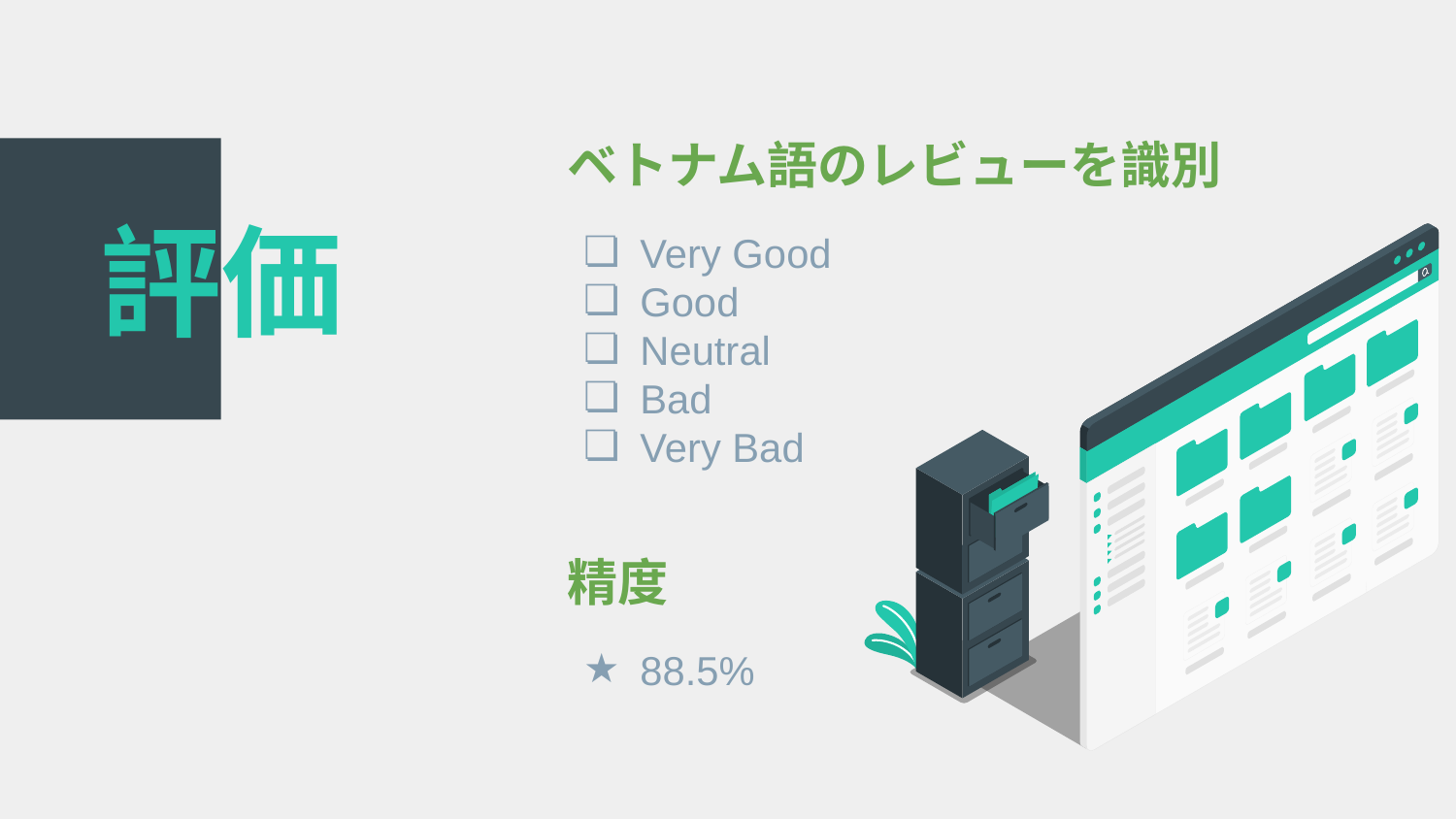

ベトナム語のレビューを識別
Very Good
Good
Neutral
Bad
Very Bad
# 評価

精度
88.5%